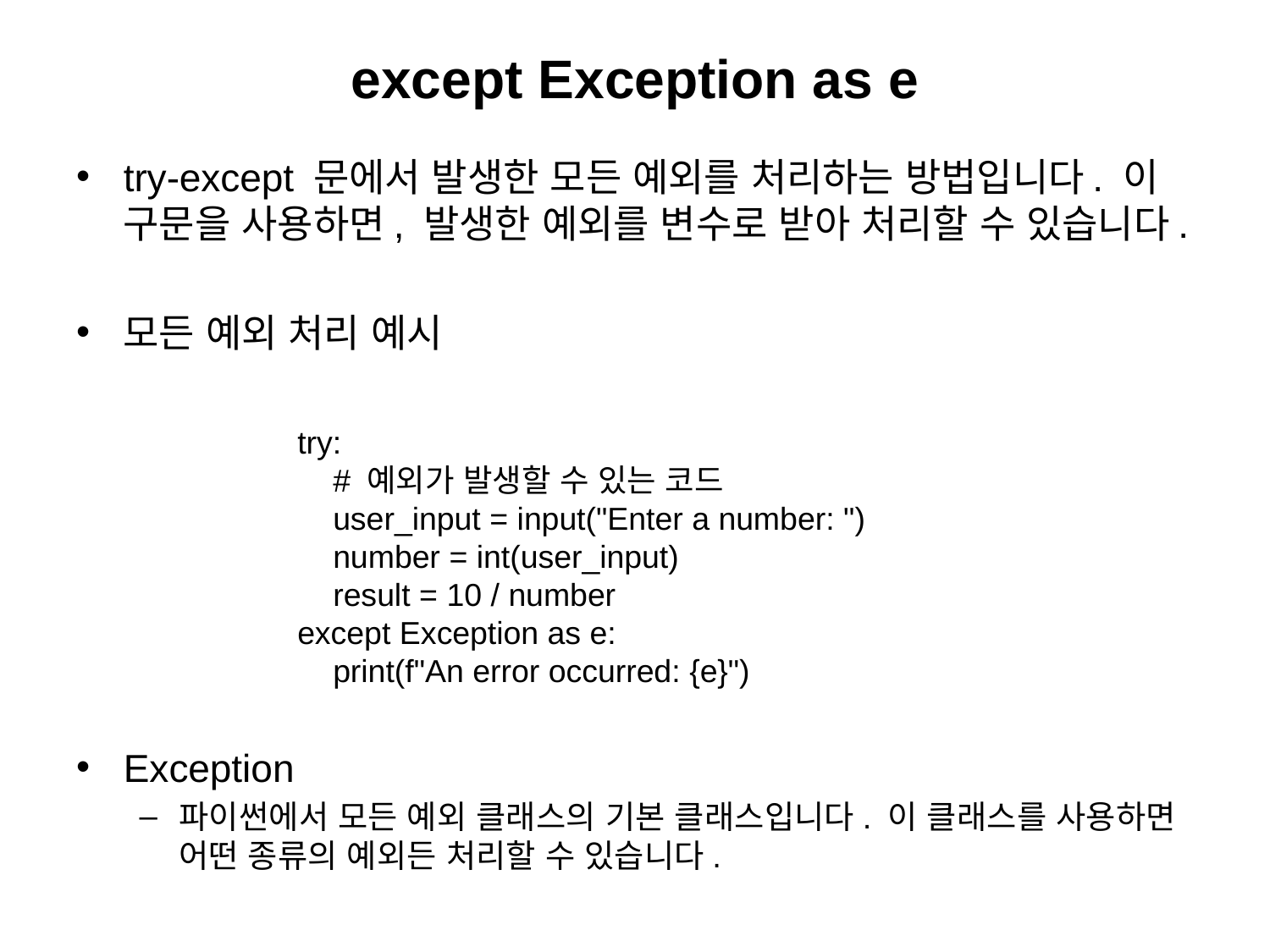

# except Exception as e
try-except 문에서 발생한 모든 예외를 처리하는 방법입니다. 이 구문을 사용하면, 발생한 예외를 변수로 받아 처리할 수 있습니다.

모든 예외 처리 예시

Exception
파이썬에서 모든 예외 클래스의 기본 클래스입니다. 이 클래스를 사용하면 어떤 종류의 예외든 처리할 수 있습니다.

try:
    # 예외가 발생할 수 있는 코드
    user_input = input("Enter a number: ")
    number = int(user_input)
    result = 10 / number
except Exception as e:
    print(f"An error occurred: {e}")